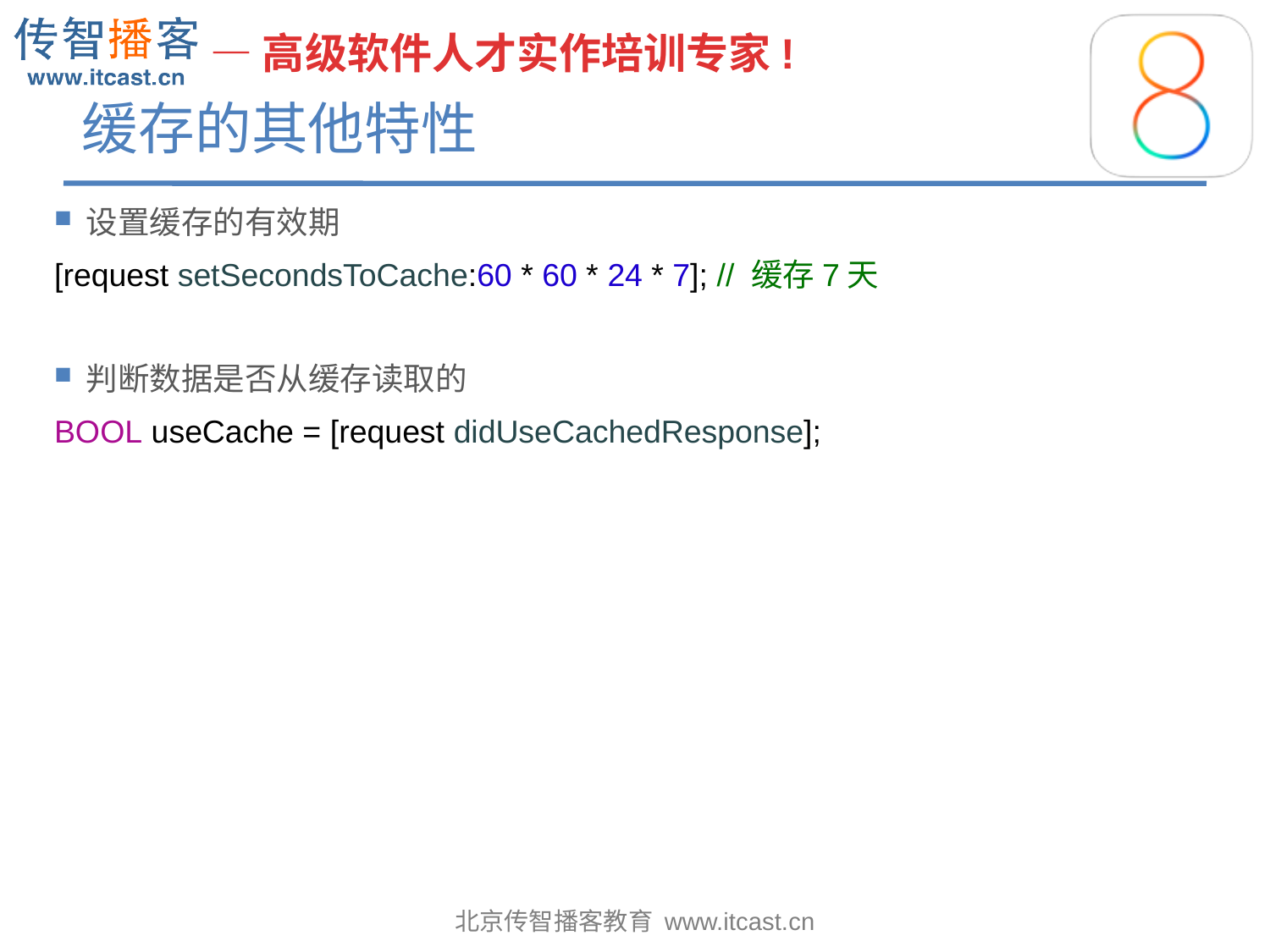

# 缓存的其他特性
设置缓存的有效期
[request setSecondsToCache:60 * 60 * 24 * 7]; // 缓存7天

判断数据是否从缓存读取的
BOOL useCache = [request didUseCachedResponse];